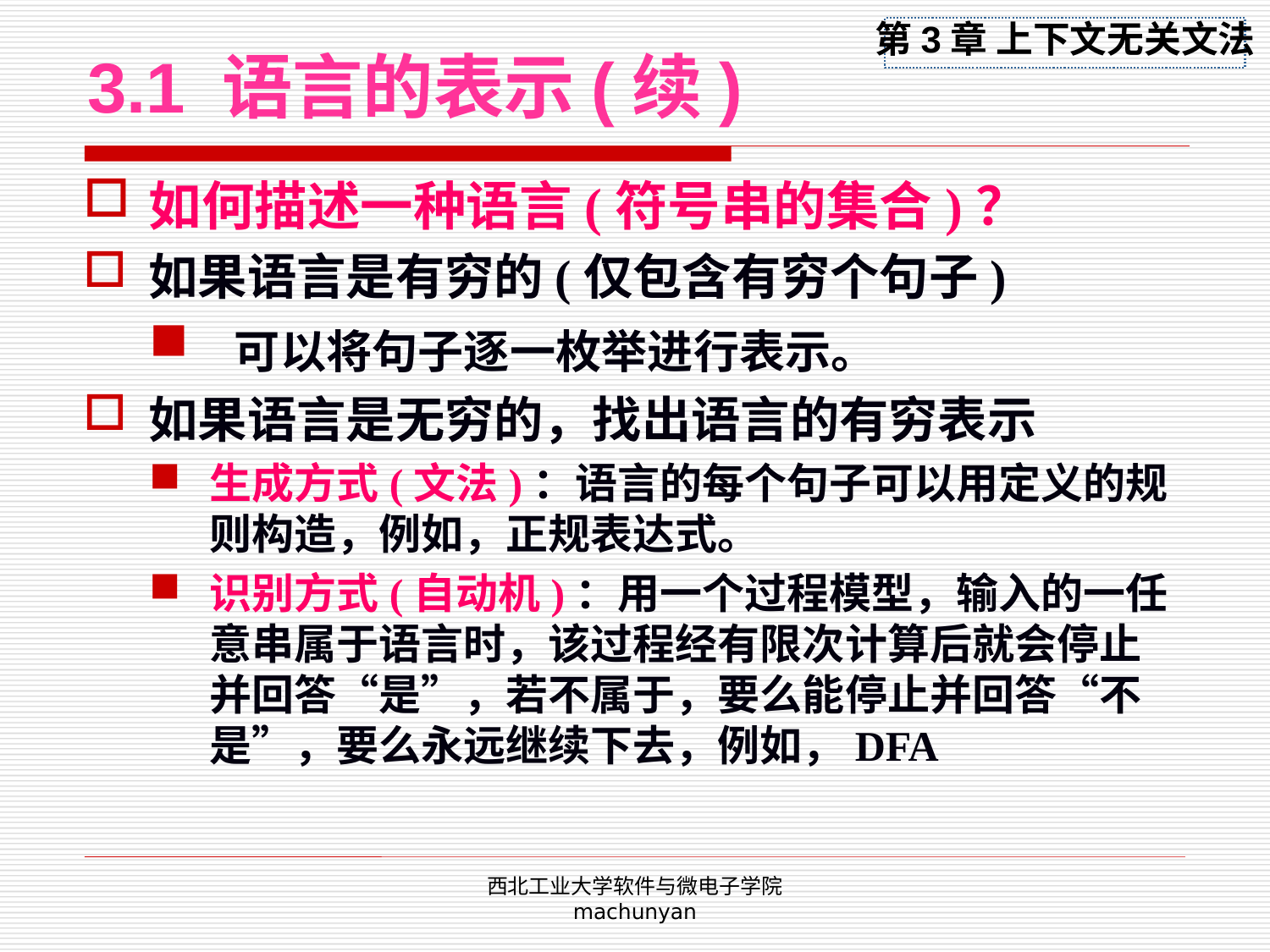

# 3.1 语言的表示(续)
如何描述一种语言(符号串的集合)？
如果语言是有穷的(仅包含有穷个句子)
 可以将句子逐一枚举进行表示。
如果语言是无穷的，找出语言的有穷表示
生成方式(文法)：语言的每个句子可以用定义的规则构造，例如，正规表达式。
识别方式(自动机)：用一个过程模型，输入的一任意串属于语言时，该过程经有限次计算后就会停止并回答“是”，若不属于，要么能停止并回答“不是”，要么永远继续下去，例如，DFA

西北工业大学软件与微电子学院 machunyan
4